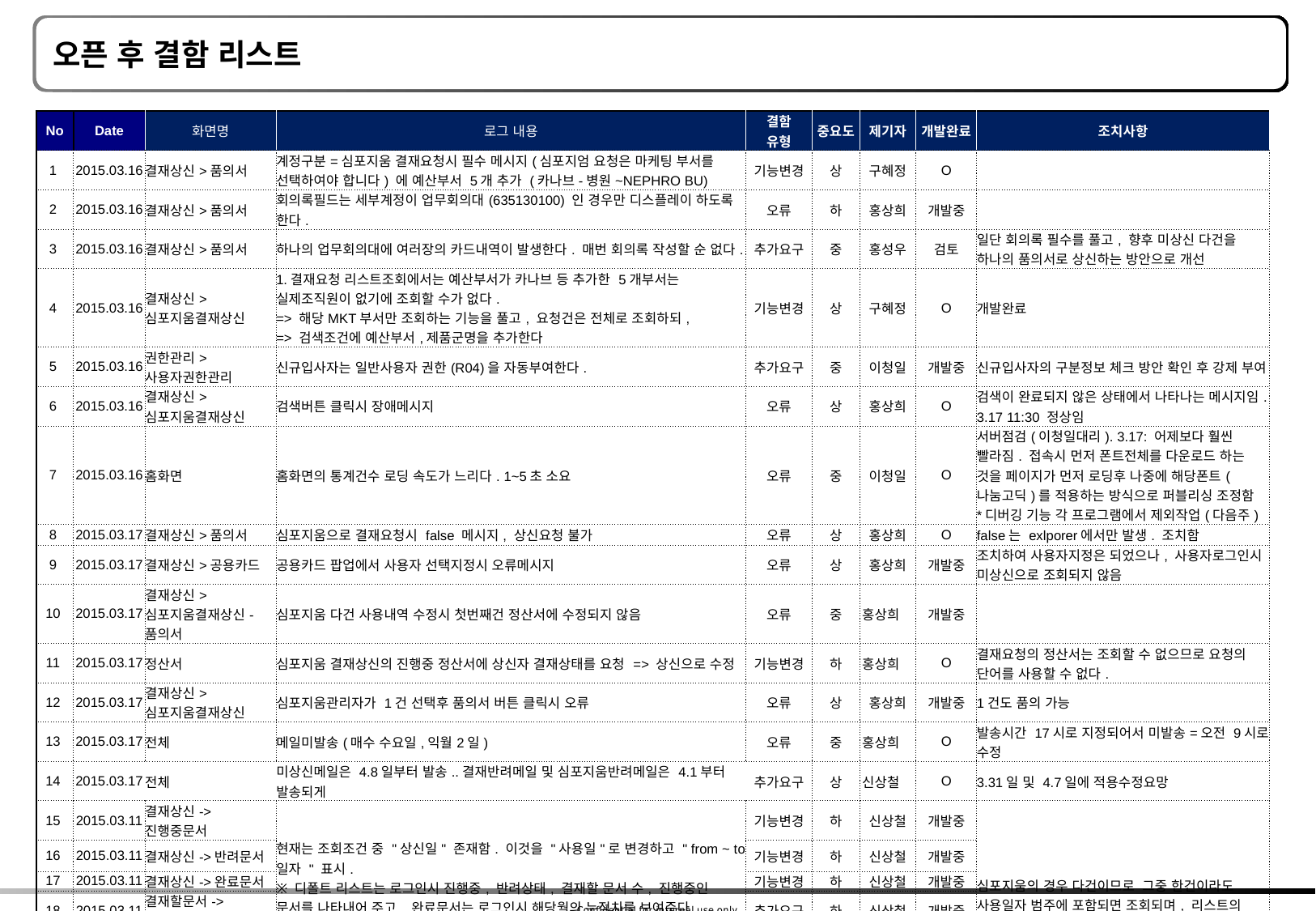

오픈 후 결함 리스트
| No | Date | 화면명 | 로그 내용 | 결함 유형 | 중요도 | 제기자 | 개발완료 | 조치사항 |
| --- | --- | --- | --- | --- | --- | --- | --- | --- |
| 1 | 2015.03.16 | 결재상신>품의서 | 계정구분=심포지움 결재요청시 필수 메시지(심포지엄 요청은 마케팅 부서를 선택하여야 합니다) 에 예산부서 5개 추가 (카나브-병원~NEPHRO BU) | 기능변경 | 상 | 구혜정 | O |  |
| 2 | 2015.03.16 | 결재상신>품의서 | 회의록필드는 세부계정이 업무회의대(635130100) 인 경우만 디스플레이 하도록 한다. | 오류 | 하 | 홍상희 | 개발중 |  |
| 3 | 2015.03.16 | 결재상신>품의서 | 하나의 업무회의대에 여러장의 카드내역이 발생한다. 매번 회의록 작성할 순 없다. | 추가요구 | 중 | 홍성우 | 검토 | 일단 회의록 필수를 풀고, 향후 미상신 다건을 하나의 품의서로 상신하는 방안으로 개선 |
| 4 | 2015.03.16 | 결재상신>심포지움결재상신 | 1.결재요청 리스트조회에서는 예산부서가 카나브 등 추가한 5개부서는 실제조직원이 없기에 조회할 수가 없다. => 해당MKT부서만 조회하는 기능을 풀고, 요청건은 전체로 조회하되, => 검색조건에 예산부서,제품군명을 추가한다 | 기능변경 | 상 | 구혜정 | O | 개발완료 |
| 5 | 2015.03.16 | 권한관리>사용자권한관리 | 신규입사자는 일반사용자 권한(R04)을 자동부여한다. | 추가요구 | 중 | 이청일 | 개발중 | 신규입사자의 구분정보 체크 방안 확인 후 강제 부여 |
| 6 | 2015.03.16 | 결재상신>심포지움결재상신 | 검색버튼 클릭시 장애메시지 | 오류 | 상 | 홍상희 | O | 검색이 완료되지 않은 상태에서 나타나는 메시지임. 3.17 11:30 정상임 |
| 7 | 2015.03.16 | 홈화면 | 홈화면의 통계건수 로딩 속도가 느리다. 1~5초 소요 | 오류 | 중 | 이청일 | O | 서버점검(이청일대리). 3.17: 어제보다 훨씬 빨라짐. 접속시 먼저 폰트전체를 다운로드 하는 것을 페이지가 먼저 로딩후 나중에 해당폰트(나눔고딕)를 적용하는 방식으로 퍼블리싱 조정함 \*디버깅 기능 각 프로그램에서 제외작업(다음주) |
| 8 | 2015.03.17 | 결재상신>품의서 | 심포지움으로 결재요청시 false 메시지, 상신요청 불가 | 오류 | 상 | 홍상희 | O | false는 exlporer에서만 발생. 조치함 |
| 9 | 2015.03.17 | 결재상신>공용카드 | 공용카드 팝업에서 사용자 선택지정시 오류메시지 | 오류 | 상 | 홍상희 | 개발중 | 조치하여 사용자지정은 되었으나, 사용자로그인시 미상신으로 조회되지 않음 |
| 10 | 2015.03.17 | 결재상신>심포지움결재상신-품의서 | 심포지움 다건 사용내역 수정시 첫번째건 정산서에 수정되지 않음 | 오류 | 중 | 홍상희 | 개발중 |  |
| 11 | 2015.03.17 | 정산서 | 심포지움 결재상신의 진행중 정산서에 상신자 결재상태를 요청 => 상신으로 수정 | 기능변경 | 하 | 홍상희 | O | 결재요청의 정산서는 조회할 수 없으므로 요청의 단어를 사용할 수 없다. |
| 12 | 2015.03.17 | 결재상신>심포지움결재상신 | 심포지움관리자가 1건 선택후 품의서 버튼 클릭시 오류 | 오류 | 상 | 홍상희 | 개발중 | 1건도 품의 가능 |
| 13 | 2015.03.17 | 전체 | 메일미발송(매수 수요일,익월2일) | 오류 | 중 | 홍상희 | O | 발송시간 17시로 지정되어서 미발송=오전 9시로 수정 |
| 14 | 2015.03.17 | 전체 | 미상신메일은 4.8일부터 발송..결재반려메일 및 심포지움반려메일은 4.1부터 발송되게 | 추가요구 | 상 | 신상철 | O | 3.31일 및 4.7일에 적용수정요망 |
| 15 | 2015.03.11 | 결재상신->진행중문서 | 현재는 조회조건 중 "상신일" 존재함. 이것을 "사용일"로 변경하고 " from ~ to일자 " 표시. ※ 디폴트 리스트는 로그인시 진행중, 반려상태, 결재할 문서 수, 진행중인 문서를 나타내어 주고, 완료문서는 로그인시 해당월의 누적치를 보여준다. => 조회조건을 사용일의 from~to 일자 및 매월 1일~현재일을 디폴트처리 및 매뉴클릭시 조회된다. 리스트 필드도 사용일자로 한다. | 기능변경 | 하 | 신상철 | 개발중 | 심포지움의 경우 다건이므로 그중 한건이라도 사용일자 범주에 포함되면 조회되며, 리스트의 사용일이 범주일자 밖의 것도 조회될 수 있다. |
| 16 | 2015.03.11 | 결재상신->반려문서 |  | 기능변경 | 하 | 신상철 | 개발중 |  |
| 17 | 2015.03.11 | 결재상신->완료문서 |  | 기능변경 | 하 | 신상철 | 개발중 |  |
| 18 | 2015.03.11 | 결재할문서->결재할문서 |  | 추가요구 | 하 | 신상철 | 개발중 |  |
| 19 | 2015.03.11 | 결재할문서->진행중문서 |  | 추가요구 | 하 | 신상철 | 개발중 |  |
| 20 | 2015.03.11 | 결재할문서->완료문서 |  | 추가요구 | 하 | 신상철 | 개발중 |  |